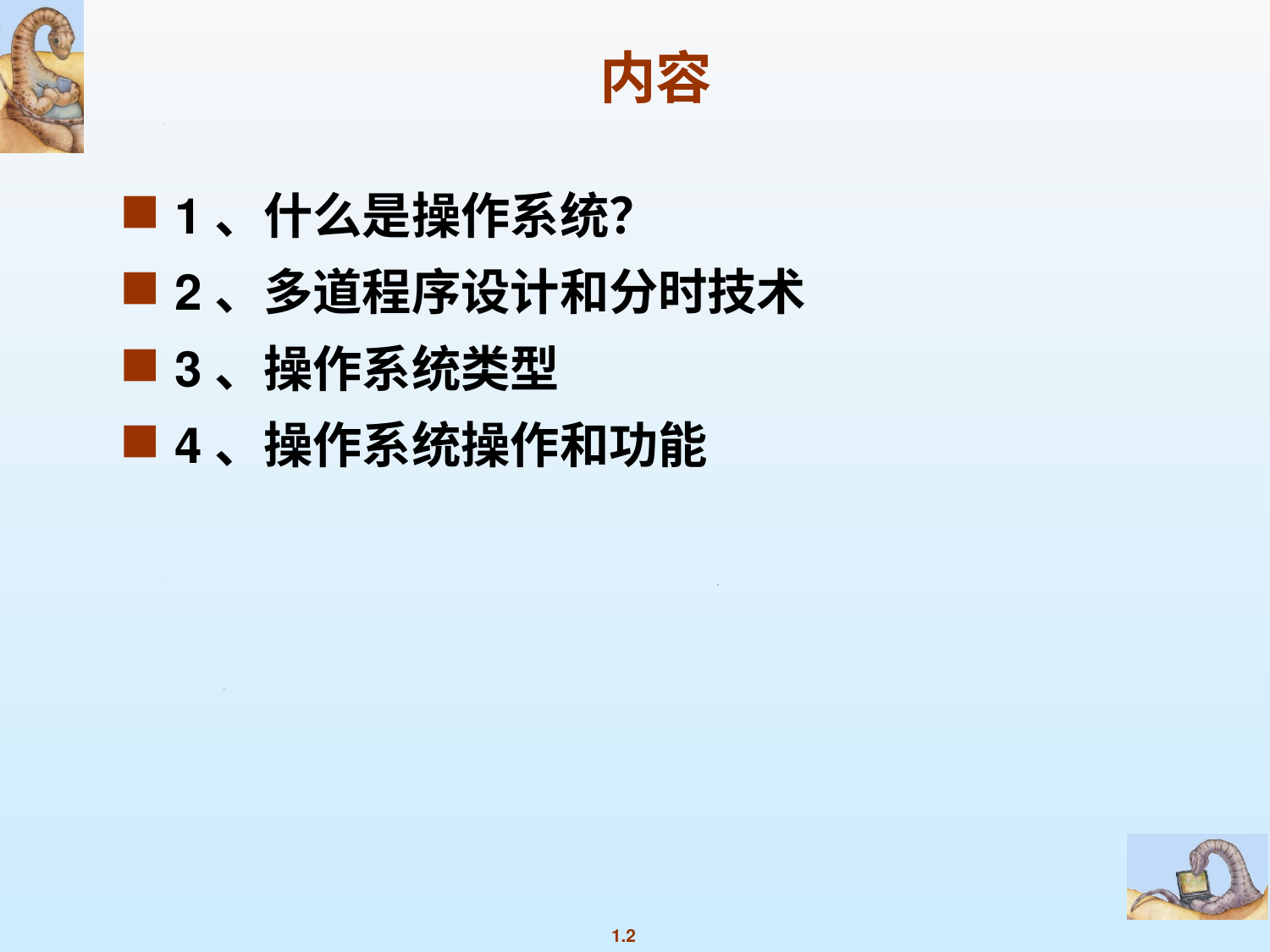

# 内容
1、什么是操作系统？
2、多道程序设计和分时技术
3、操作系统类型
4、操作系统操作和功能